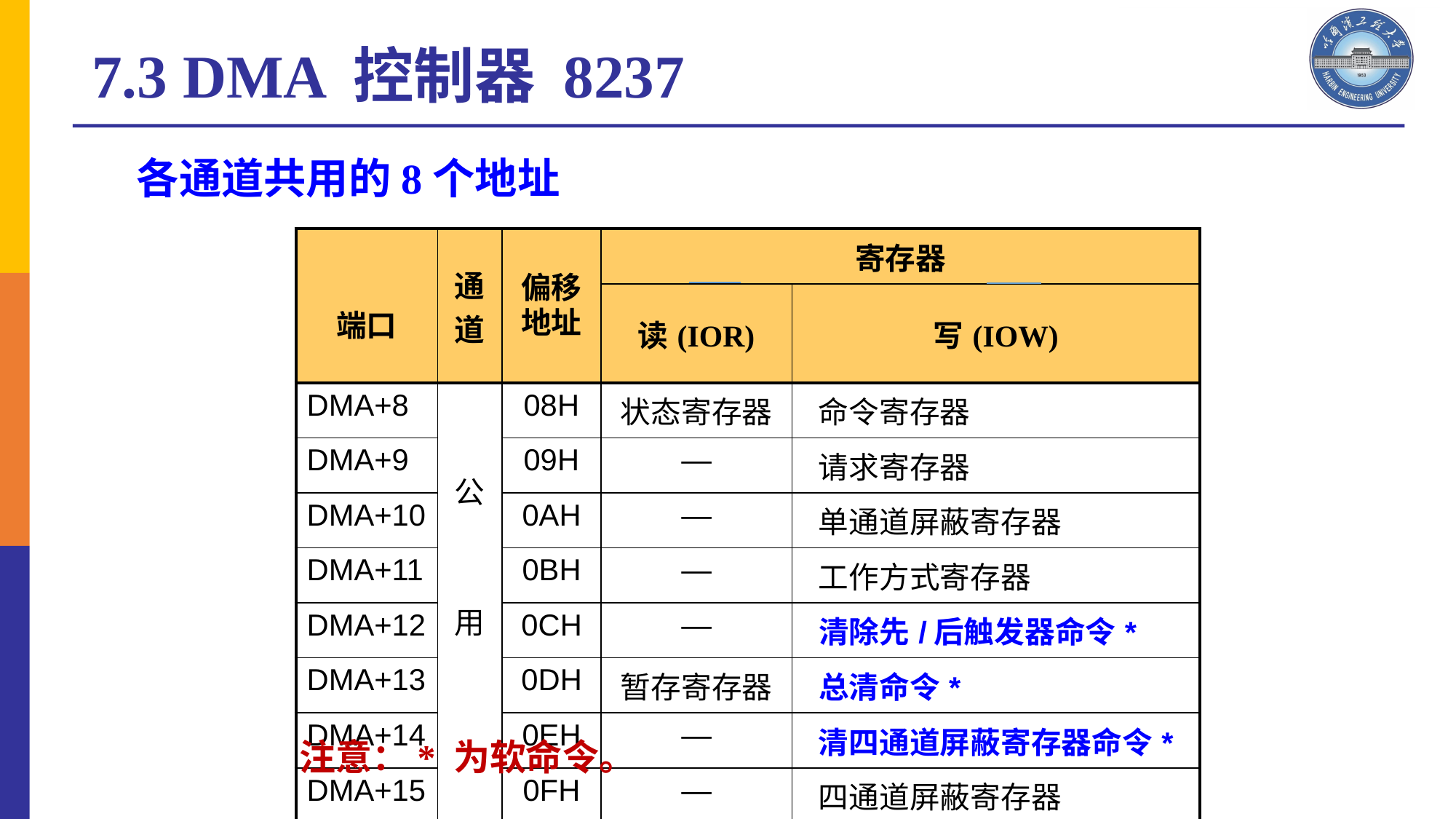

7.3 DMA 控制器 8237
各通道共用的8个地址
| 端口 | 通道 | 偏移地址 | 寄存器 |  |
| --- | --- | --- | --- | --- |
|  |  |  | 读(IOR) | 写(IOW) |
| DMA+8 | 公 用 | 08H | 状态寄存器 | 命令寄存器 |
| DMA+9 |  | 09H | — | 请求寄存器 |
| DMA+10 |  | 0AH | — | 单通道屏蔽寄存器 |
| DMA+11 |  | 0BH | — | 工作方式寄存器 |
| DMA+12 |  | 0CH | — | 清除先/后触发器命令\* |
| DMA+13 |  | 0DH | 暂存寄存器 | 总清命令\* |
| DMA+14 |  | 0EH | — | 清四通道屏蔽寄存器命令\* |
| DMA+15 |  | 0FH | — | 四通道屏蔽寄存器 |
注意：* 为软命令。